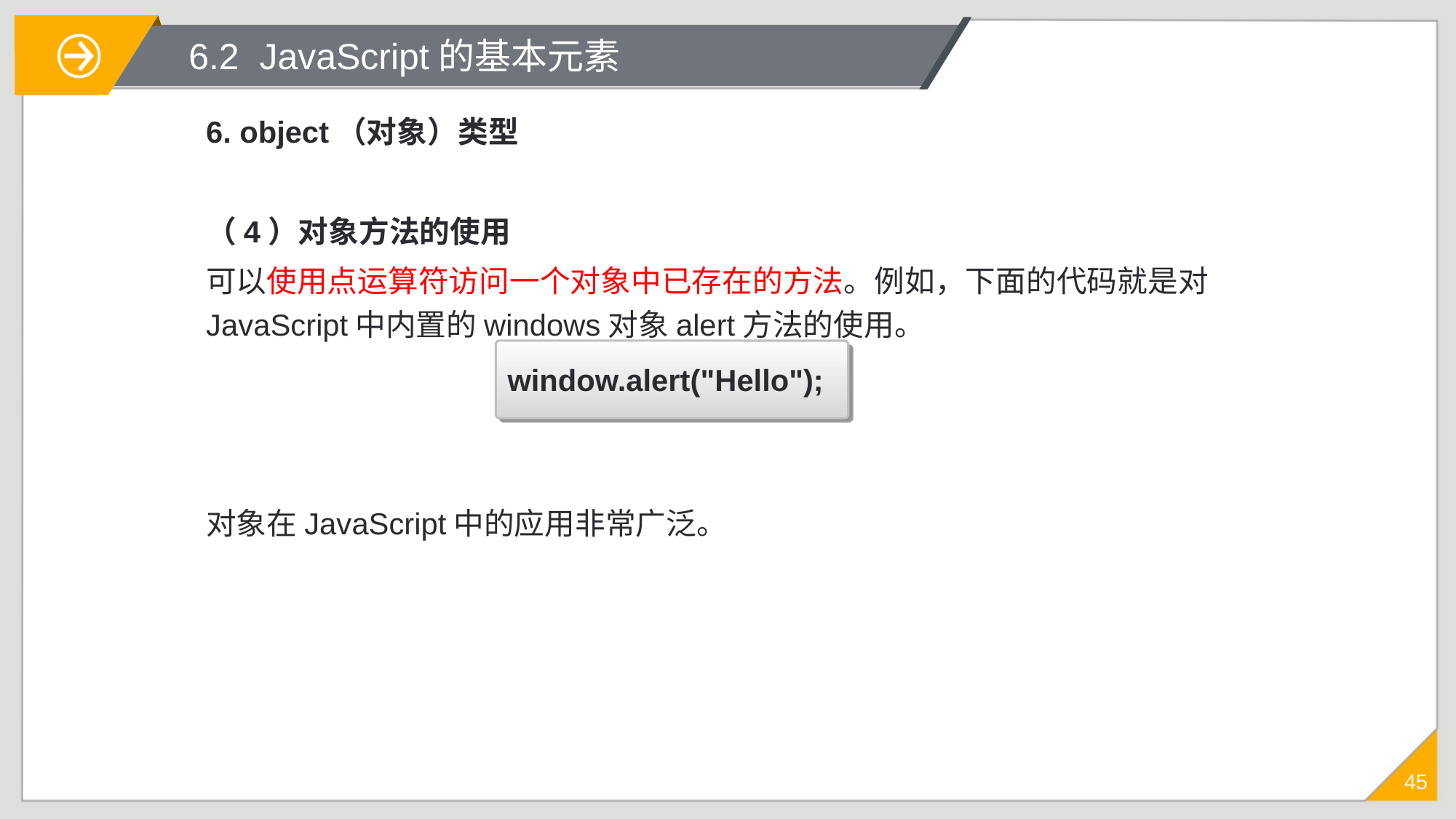

# 6.2  JavaScript的基本元素
6. object（对象）类型

（4）对象方法的使用
可以使用点运算符访问一个对象中已存在的方法。例如，下面的代码就是对JavaScript中内置的windows对象alert方法的使用。

对象在JavaScript中的应用非常广泛。

window.alert("Hello");